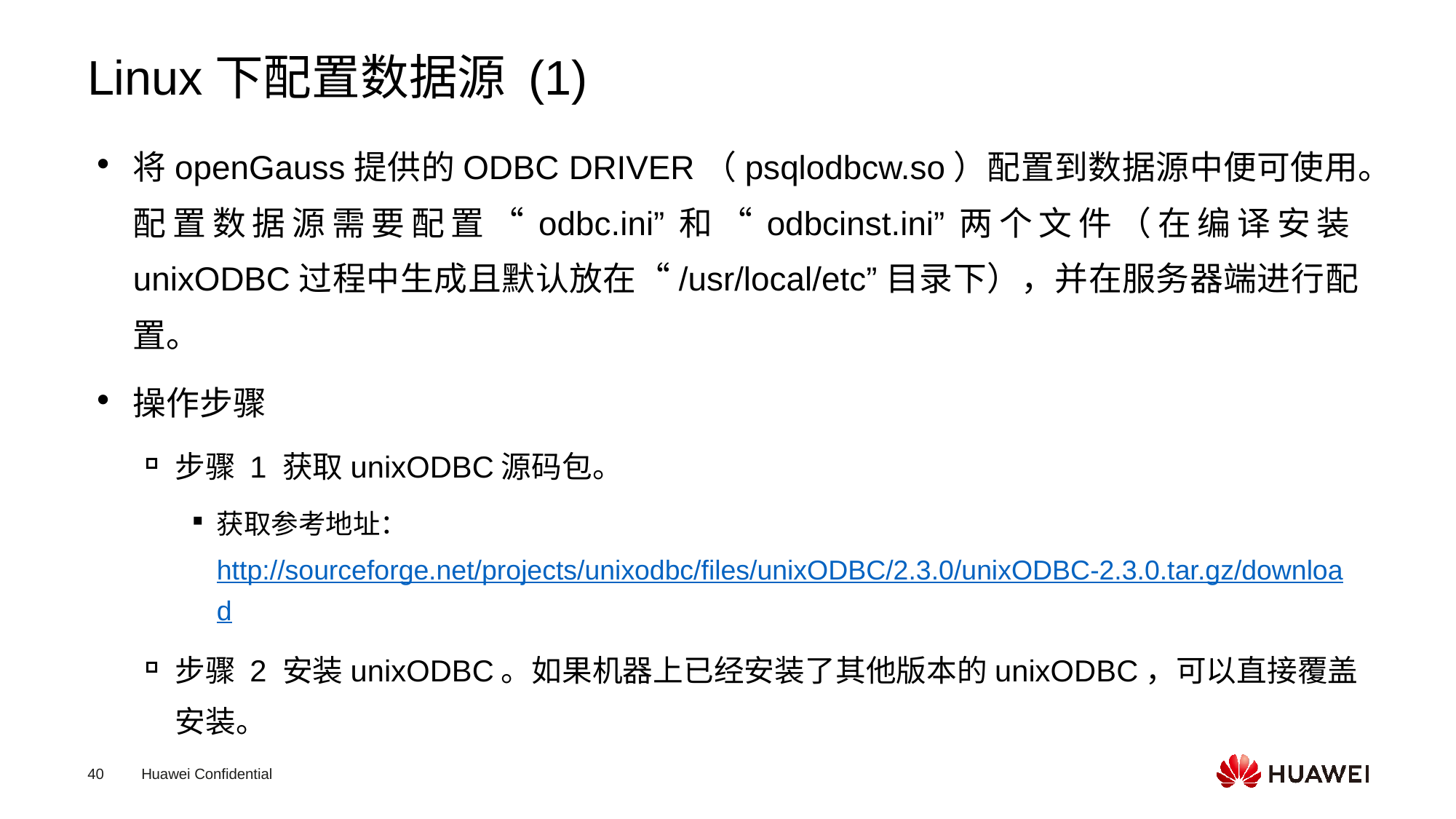

# Linux下配置数据源 (1)
将openGauss提供的ODBC DRIVER（psqlodbcw.so）配置到数据源中便可使用。配置数据源需要配置“odbc.ini”和“odbcinst.ini”两个文件（在编译安装unixODBC过程中生成且默认放在“/usr/local/etc”目录下），并在服务器端进行配置。
操作步骤
步骤 1 获取unixODBC源码包。
获取参考地址：http://sourceforge.net/projects/unixodbc/files/unixODBC/2.3.0/unixODBC-2.3.0.tar.gz/download
步骤 2 安装unixODBC。如果机器上已经安装了其他版本的unixODBC，可以直接覆盖安装。